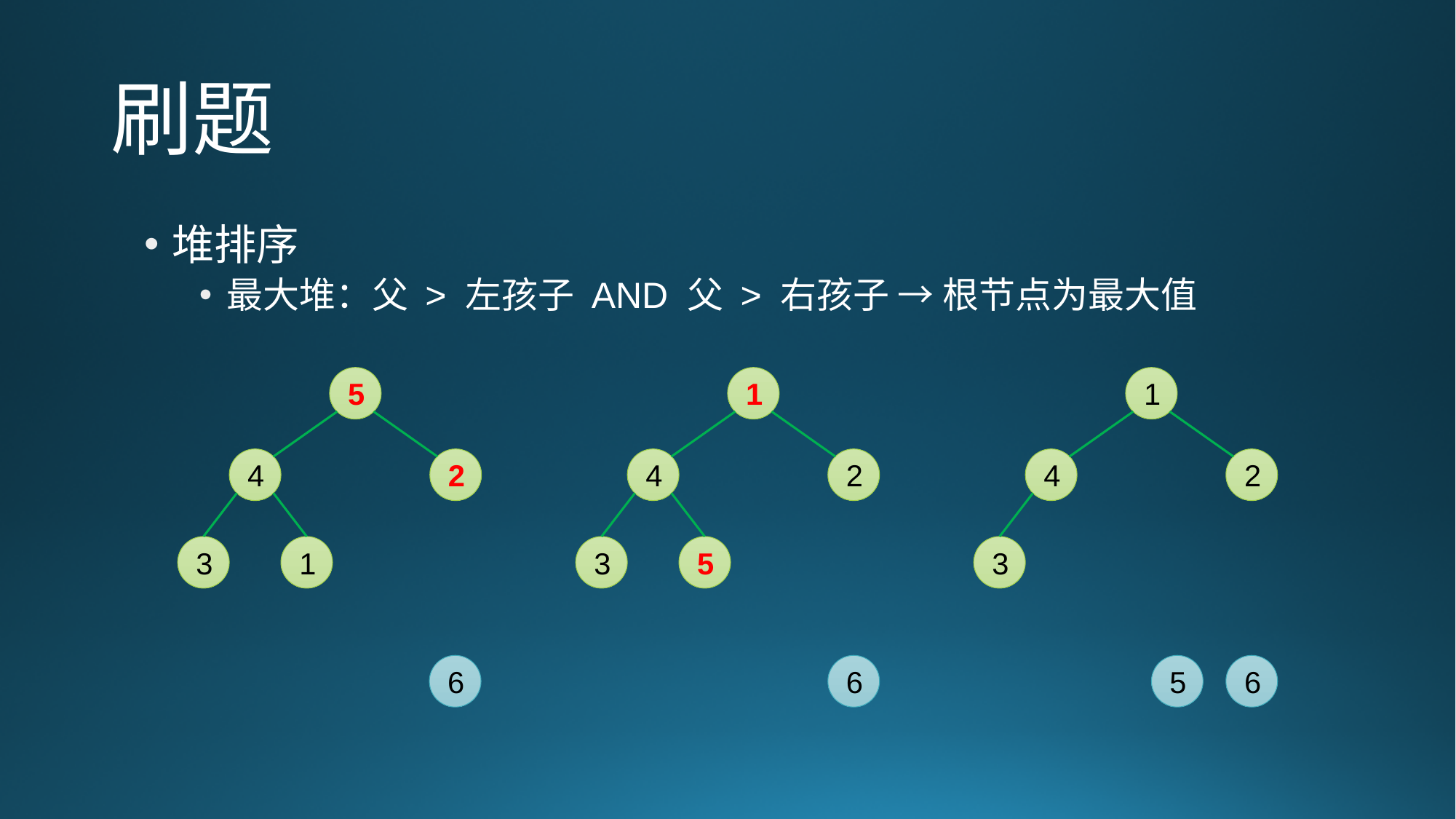

# 刷题
堆排序
最大堆：父 > 左孩子 AND 父 > 右孩子 → 根节点为最大值
5
4
2
3
1
6
1
4
2
3
5
6
1
4
2
3
5
6